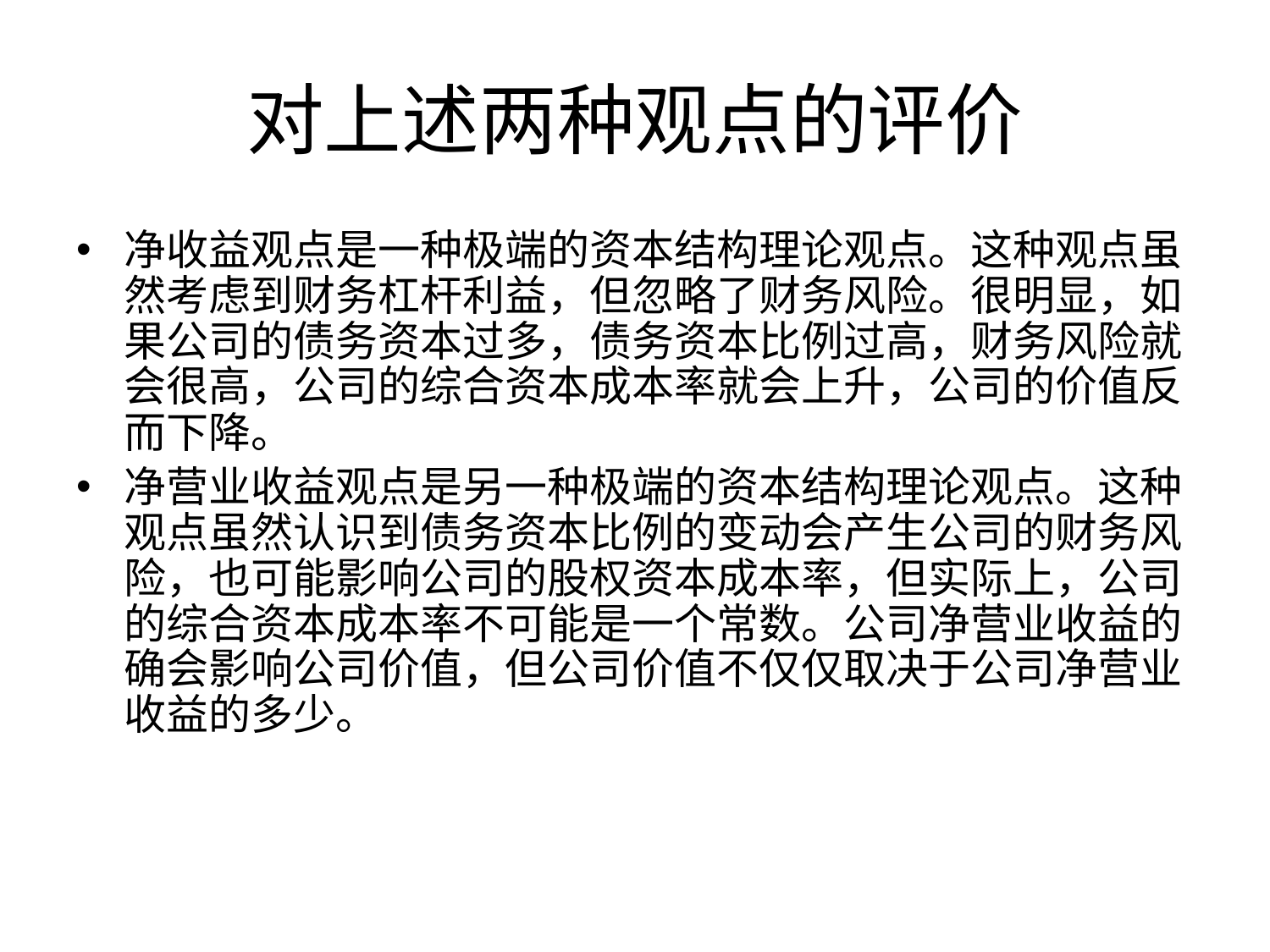

对上述两种观点的评价
净收益观点是一种极端的资本结构理论观点。这种观点虽然考虑到财务杠杆利益，但忽略了财务风险。很明显，如果公司的债务资本过多，债务资本比例过高，财务风险就会很高，公司的综合资本成本率就会上升，公司的价值反而下降。
净营业收益观点是另一种极端的资本结构理论观点。这种观点虽然认识到债务资本比例的变动会产生公司的财务风险，也可能影响公司的股权资本成本率，但实际上，公司的综合资本成本率不可能是一个常数。公司净营业收益的确会影响公司价值，但公司价值不仅仅取决于公司净营业收益的多少。